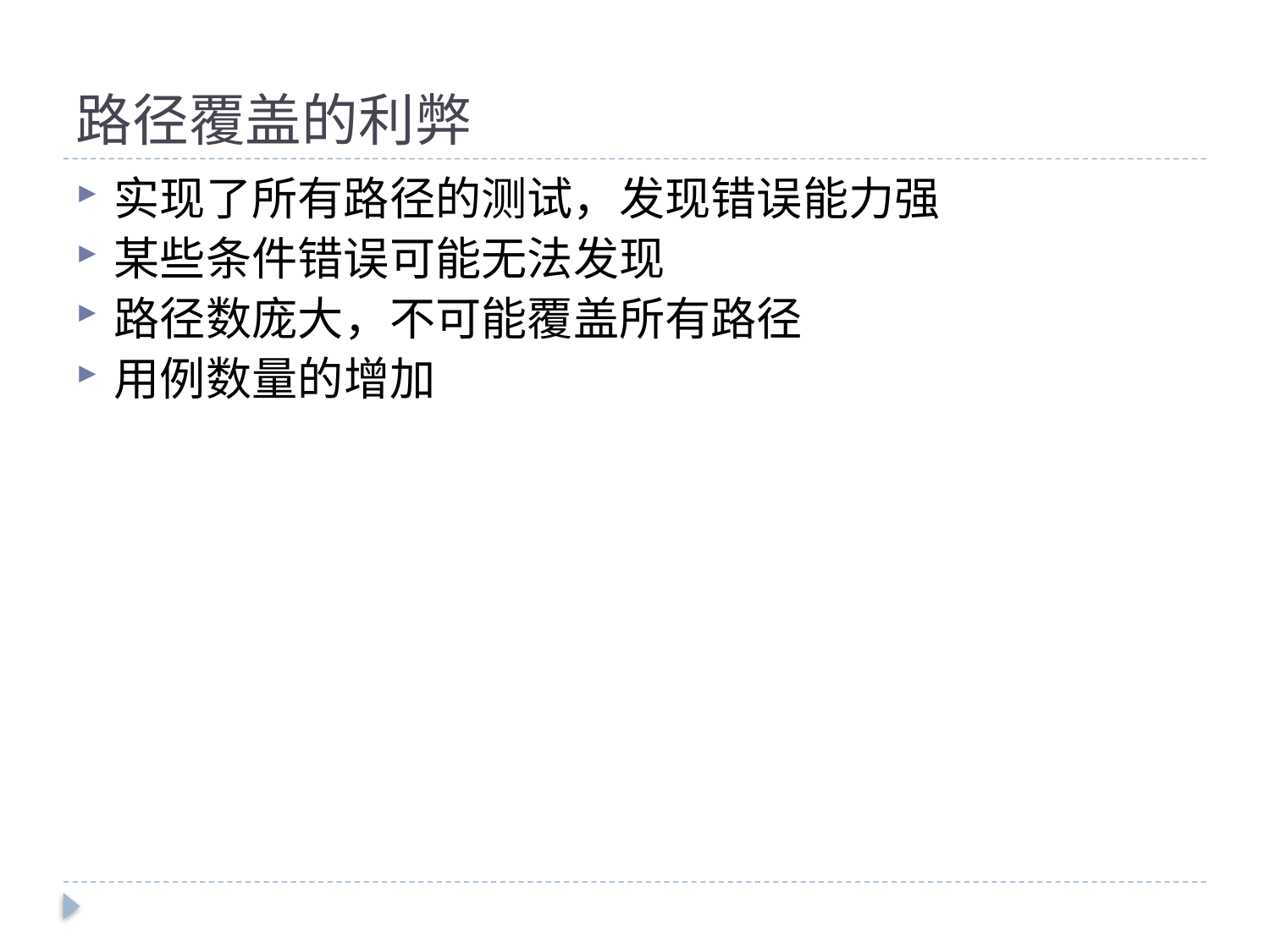

# 路径覆盖的利弊
实现了所有路径的测试，发现错误能力强
某些条件错误可能无法发现
路径数庞大，不可能覆盖所有路径
用例数量的增加